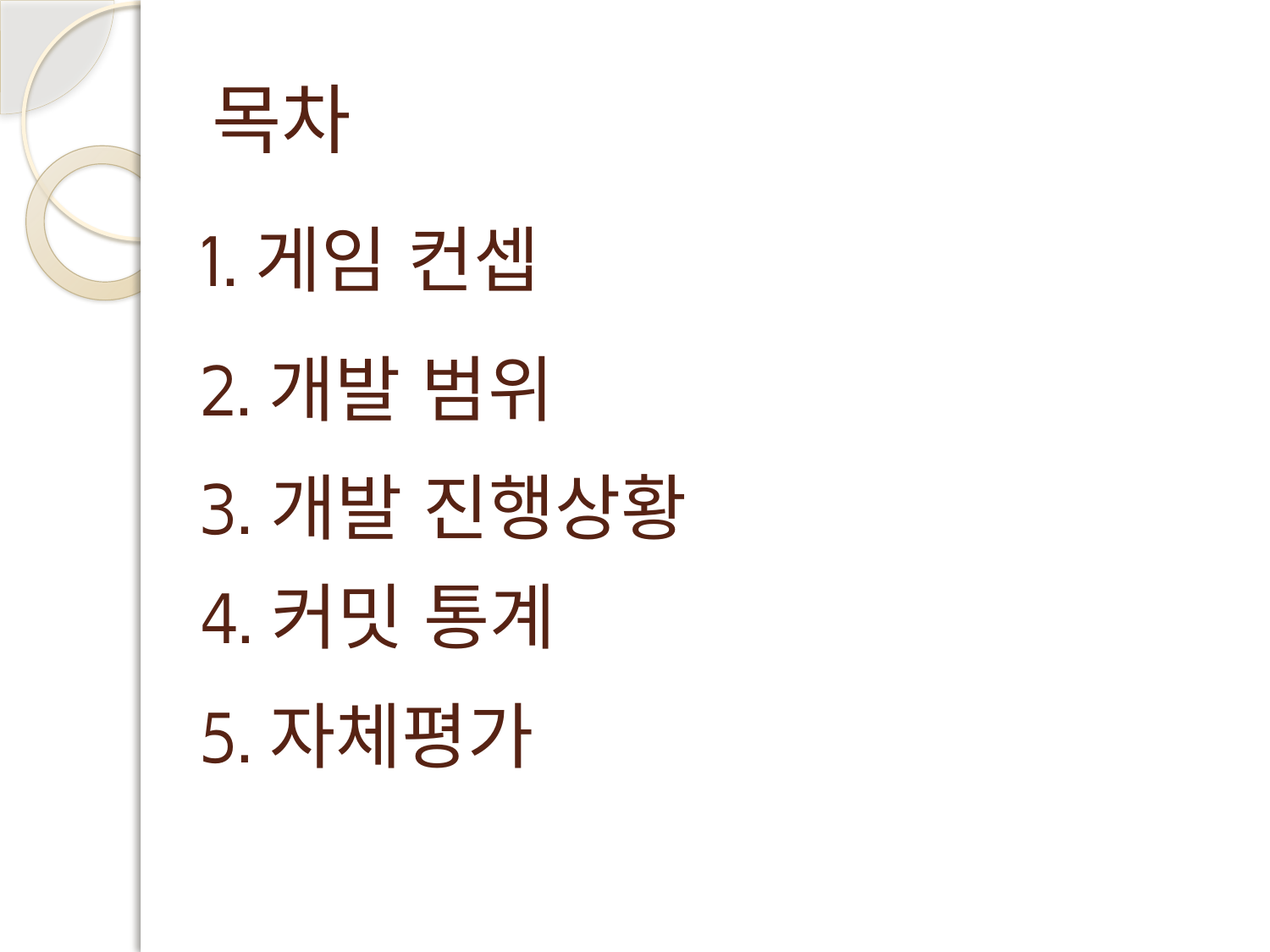

# 목차
1.게임 컨셉
2.개발 범위
3.개발 진행상황
4.커밋 통계
5.자체평가